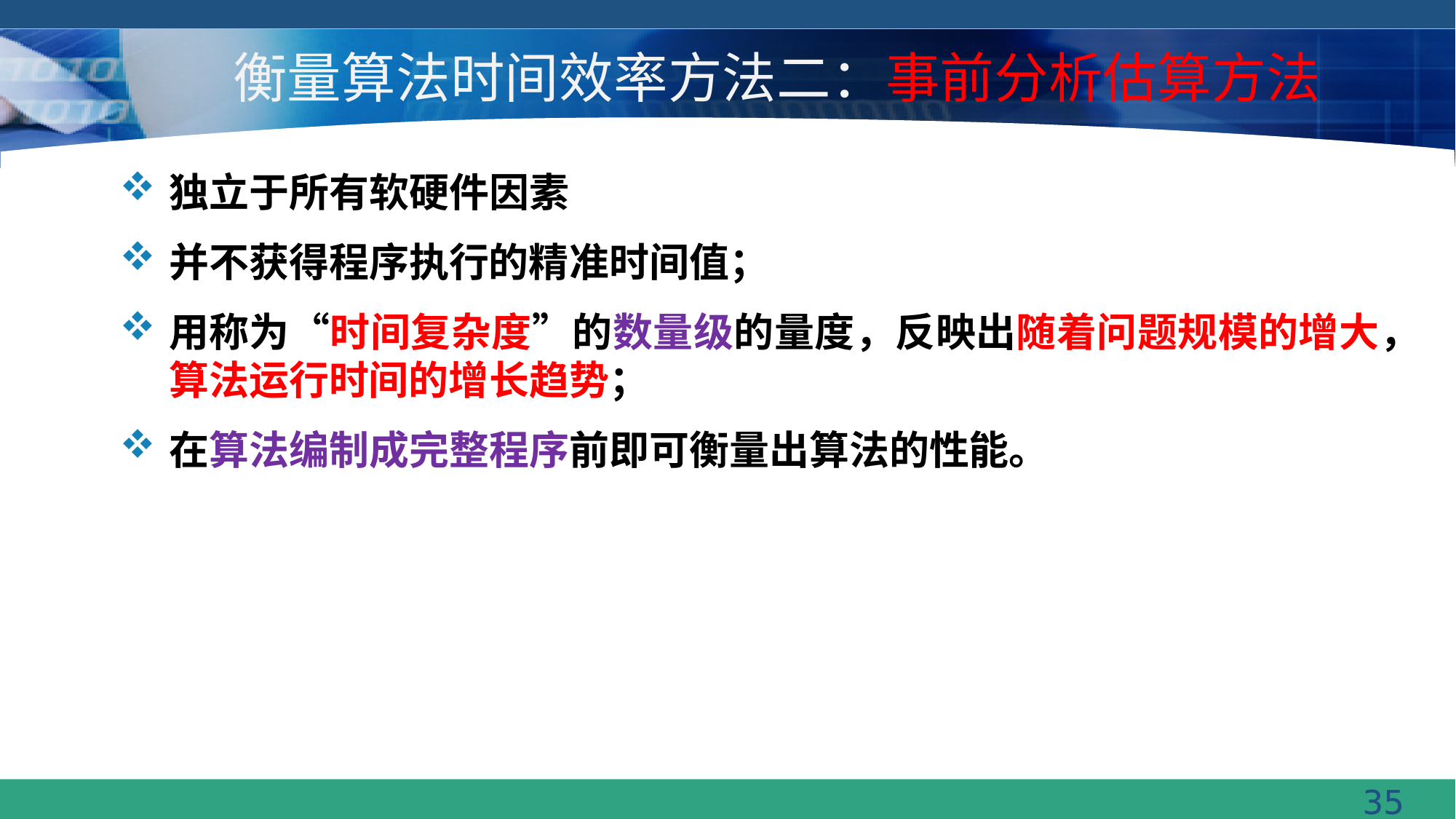

# 衡量算法时间效率方法二：事前分析估算方法
独立于所有软硬件因素
并不获得程序执行的精准时间值；
用称为“时间复杂度”的数量级的量度，反映出随着问题规模的增大，算法运行时间的增长趋势；
在算法编制成完整程序前即可衡量出算法的性能。